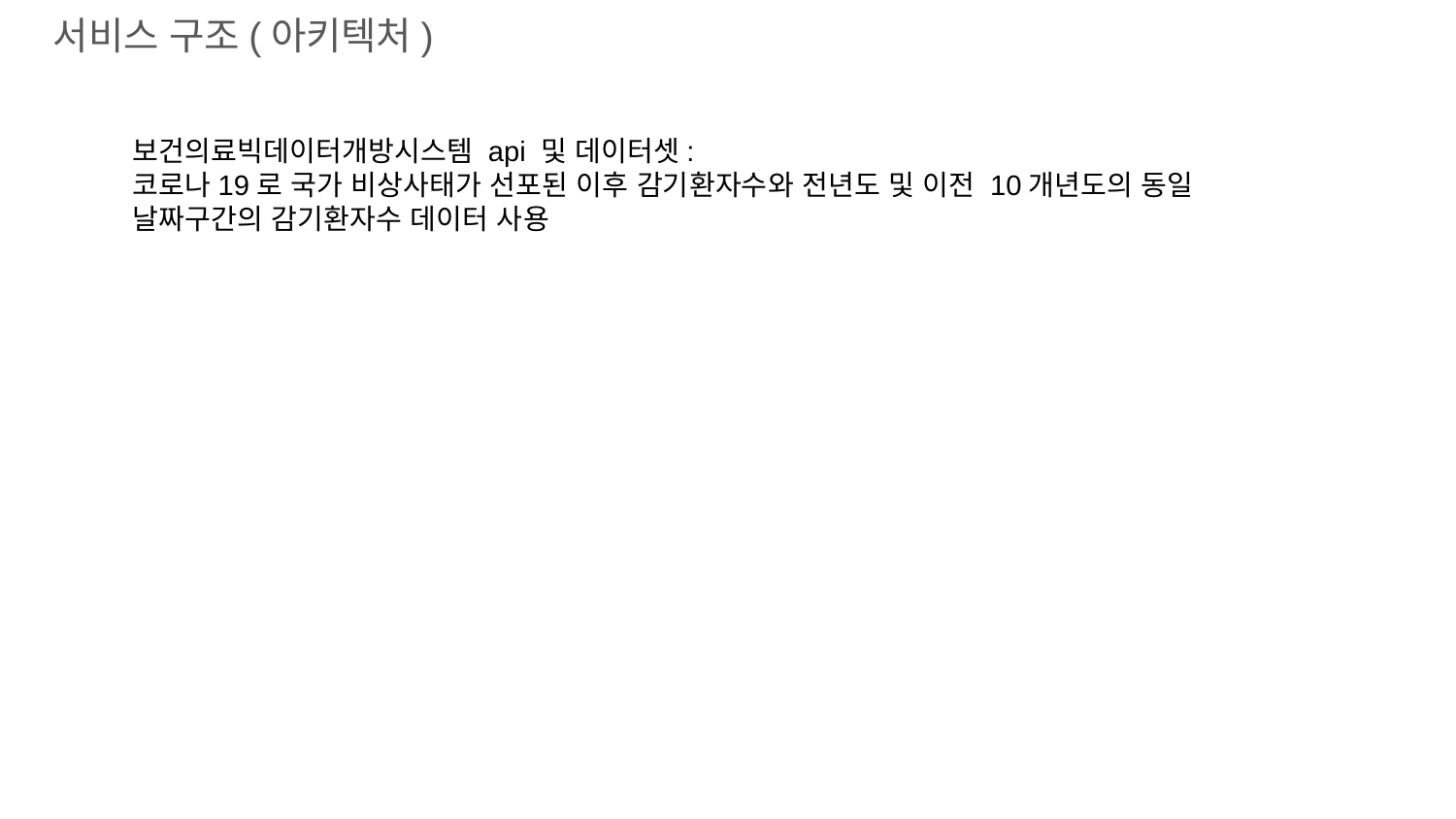

서비스 구조(아키텍처)

보건의료빅데이터개방시스템 api 및 데이터셋:
코로나19로 국가 비상사태가 선포된 이후 감기환자수와 전년도 및 이전 10개년도의 동일 날짜구간의 감기환자수 데이터 사용